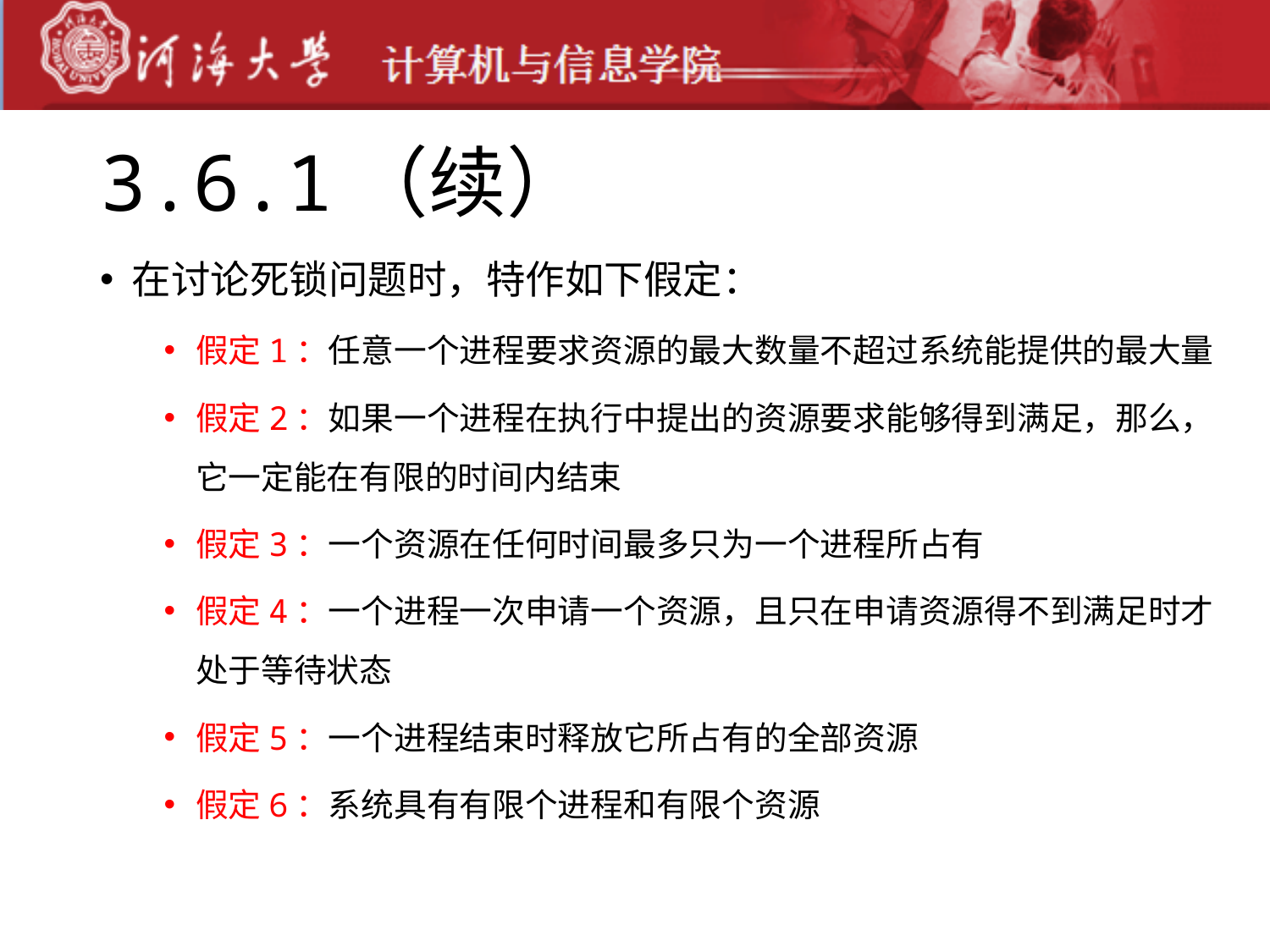

# 3.6.1（续）
在讨论死锁问题时，特作如下假定：
假定1：任意一个进程要求资源的最大数量不超过系统能提供的最大量
假定2：如果一个进程在执行中提出的资源要求能够得到满足，那么，它一定能在有限的时间内结束
假定3：一个资源在任何时间最多只为一个进程所占有
假定4：一个进程一次申请一个资源，且只在申请资源得不到满足时才处于等待状态
假定5：一个进程结束时释放它所占有的全部资源
假定6：系统具有有限个进程和有限个资源